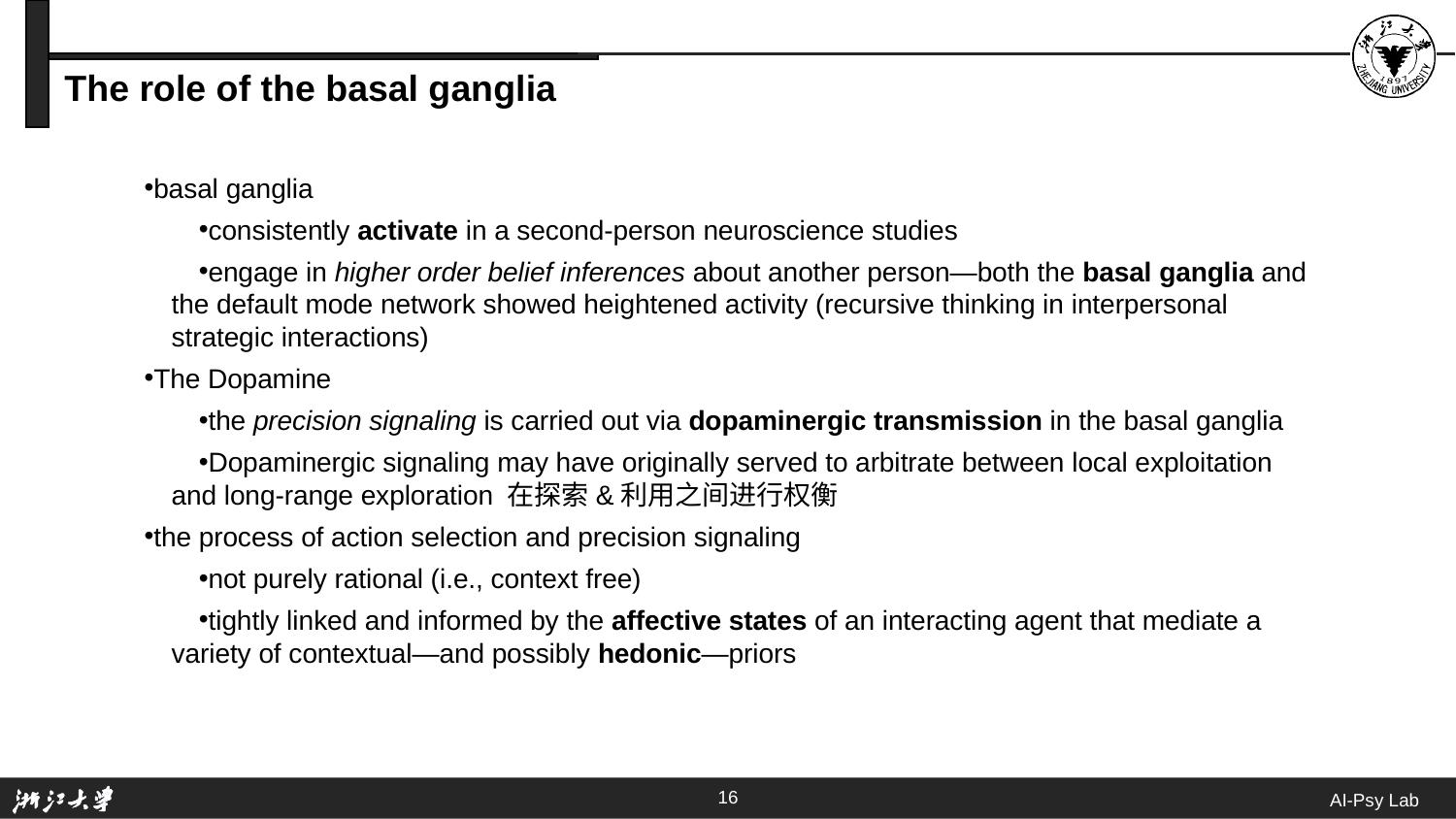

# The role of the basal ganglia
basal ganglia
consistently activate in a second-person neuroscience studies
engage in higher order belief inferences about another person—both the basal ganglia and the default mode network showed heightened activity (recursive thinking in interpersonal strategic interactions)
The Dopamine
the precision signaling is carried out via dopaminergic transmission in the basal ganglia
Dopaminergic signaling may have originally served to arbitrate between local exploitation and long-range exploration 在探索&利用之间进行权衡
the process of action selection and precision signaling
not purely rational (i.e., context free)
tightly linked and informed by the affective states of an interacting agent that mediate a variety of contextual—and possibly hedonic—priors
16